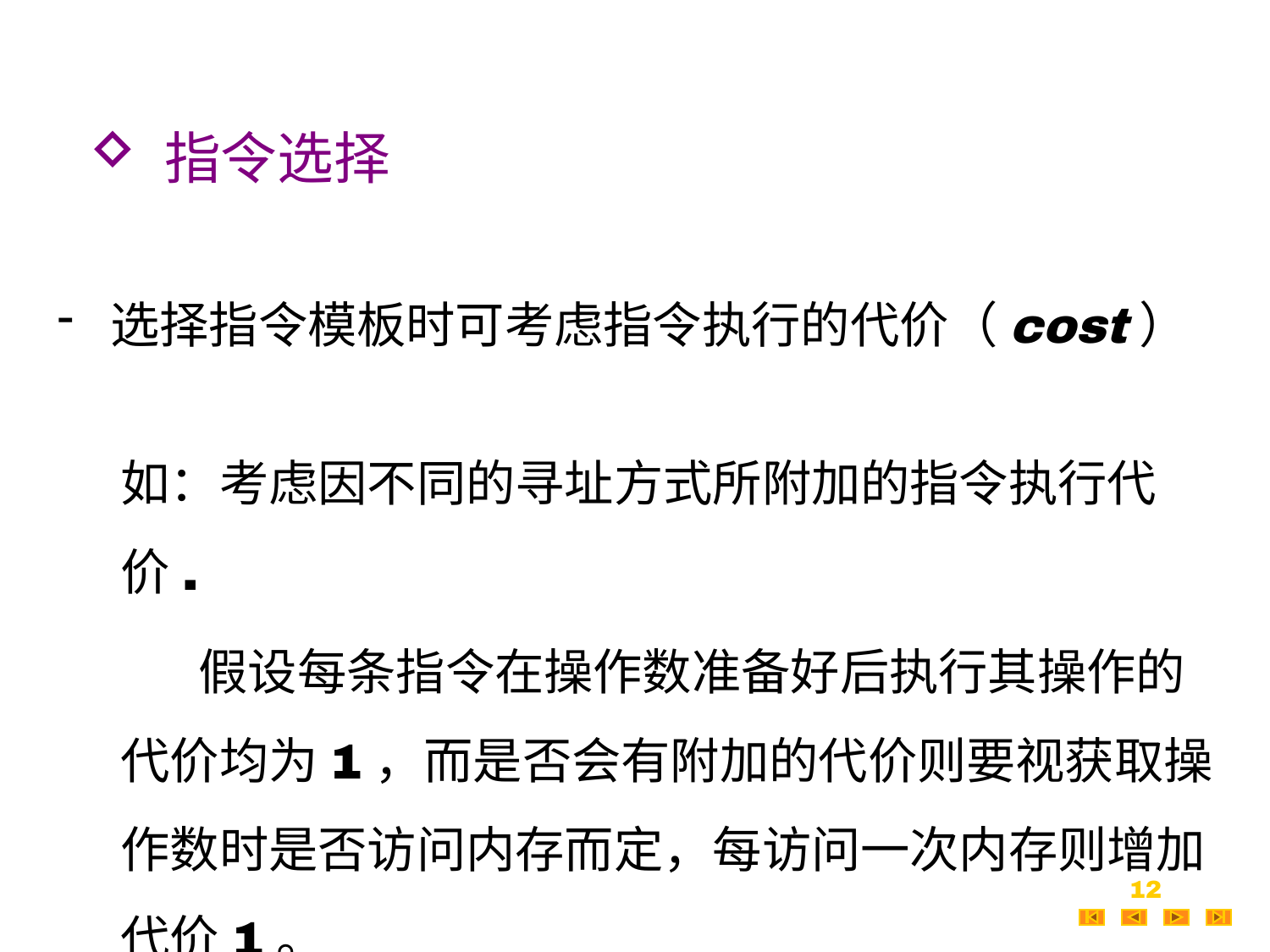

指令选择
 选择指令模板时可考虑指令执行的代价（cost）

如：考虑因不同的寻址方式所附加的指令执行代价.
      假设每条指令在操作数准备好后执行其操作的代价均为1，而是否会有附加的代价则要视获取操作数时是否访问内存而定，每访问一次内存则增加代价1。

12